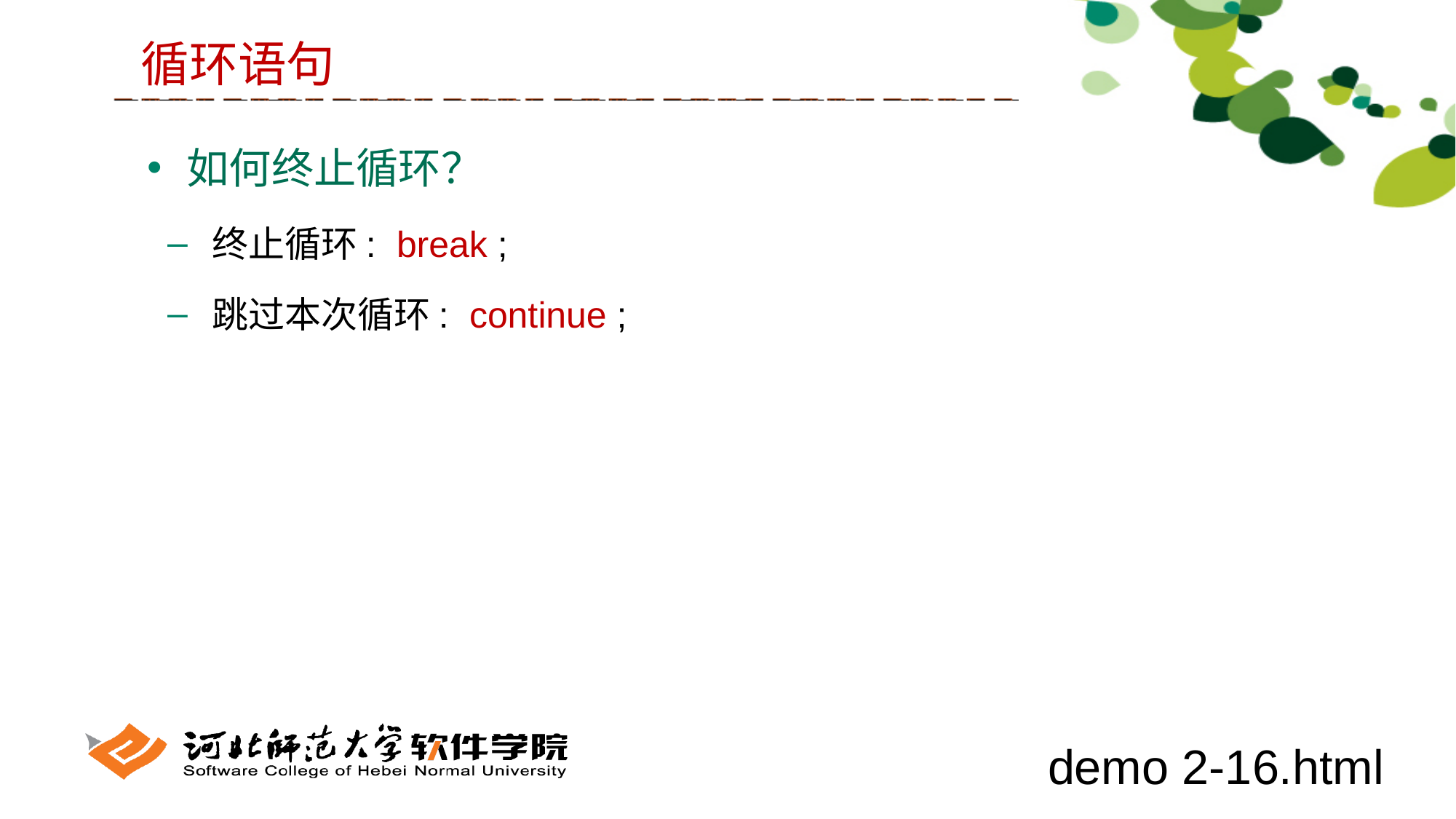

循环语句
 如何终止循环？
 终止循环:  break ;
 跳过本次循环:  continue ;

demo 2-16.html